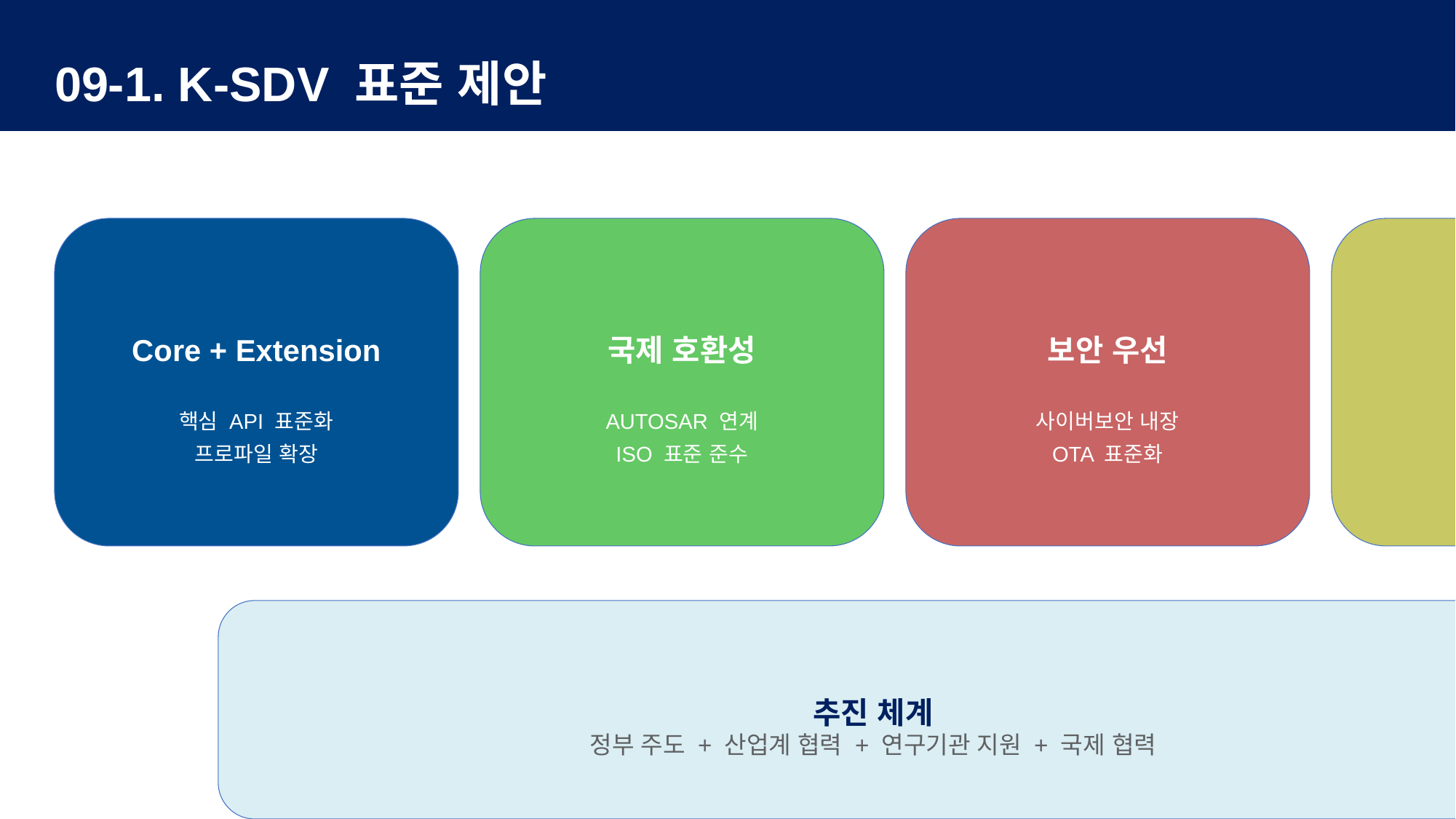

09-1. K-SDV 표준 제안
#

Core + Extension
핵심 API 표준화
프로파일 확장

국제 호환성
AUTOSAR 연계
ISO 표준 준수

보안 우선
사이버보안 내장
OTA 표준화

융합 서비스
MaaS 연계
V2X 통합

추진 체계
정부 주도 + 산업계 협력 + 연구기관 지원 + 국제 협력